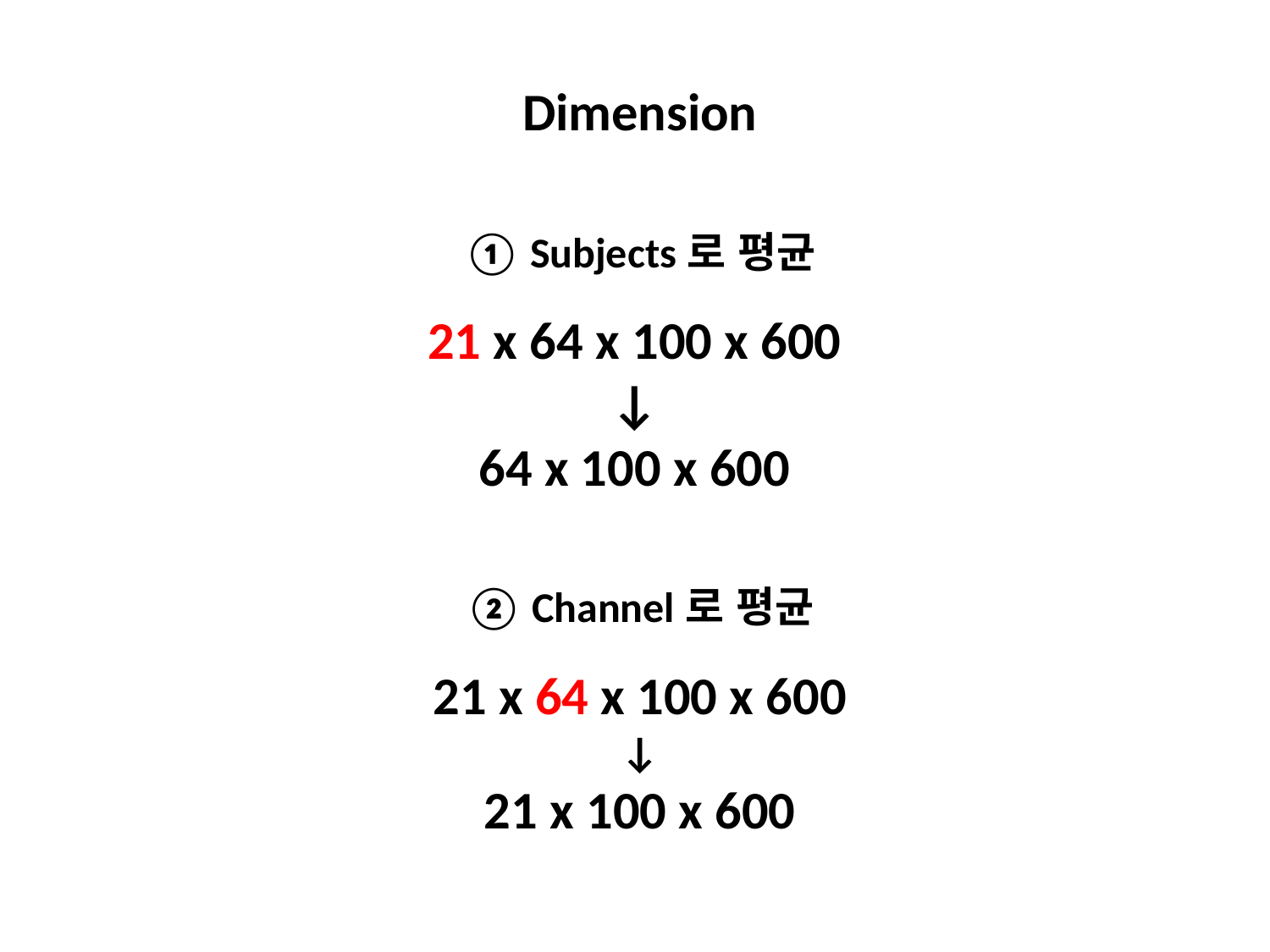

Dimension
① Subjects로 평균
21 x 64 x 100 x 600
↓
64 x 100 x 600
② Channel로 평균
21 x 64 x 100 x 600
↓
21 x 100 x 600